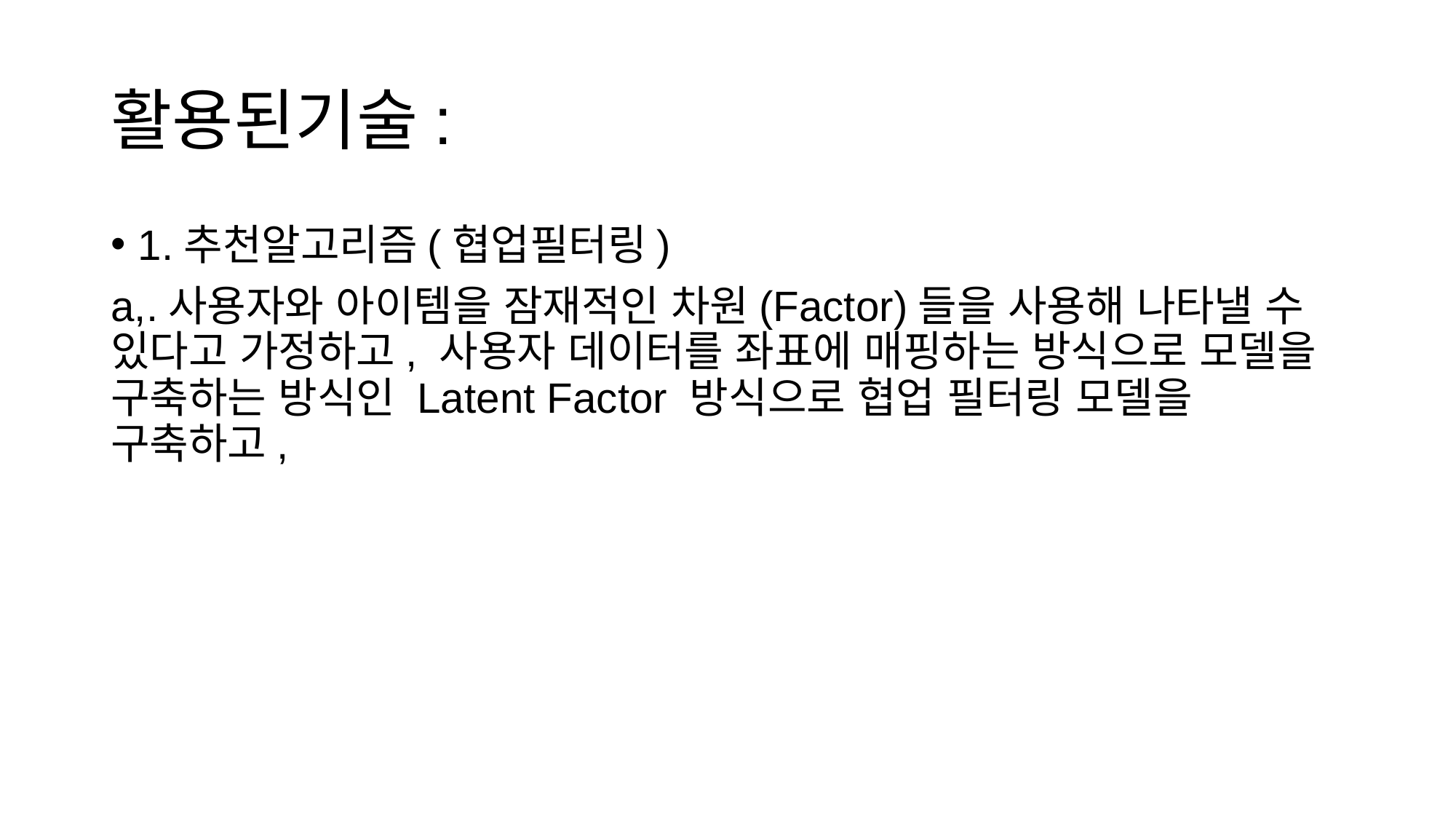

# 활용된기술:
1.추천알고리즘(협업필터링)
a,.사용자와 아이템을 잠재적인 차원(Factor)들을 사용해 나타낼 수 있다고 가정하고, 사용자 데이터를 좌표에 매핑하는 방식으로 모델을 구축하는 방식인 Latent Factor 방식으로 협업 필터링 모델을 구축하고,